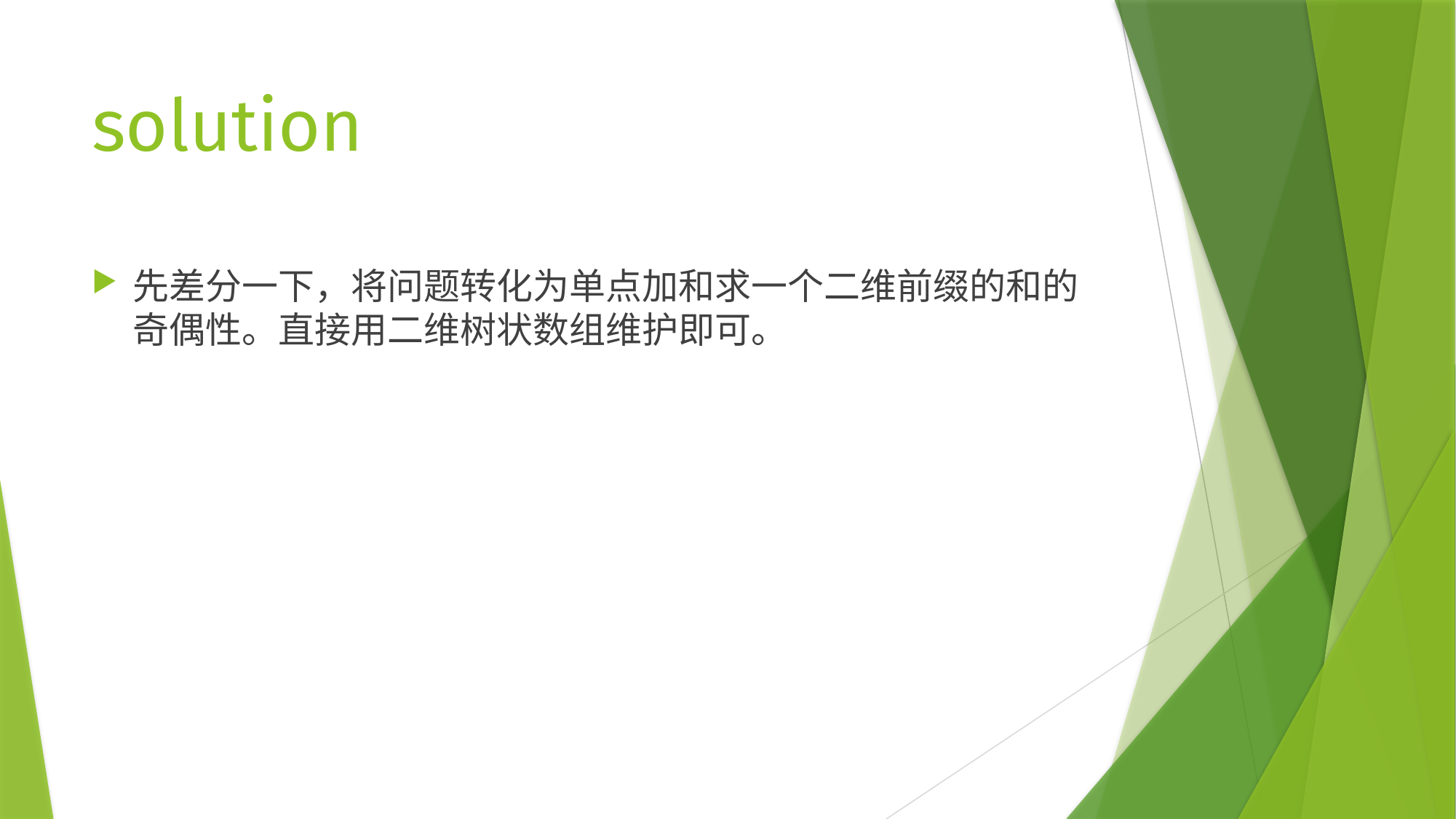

# solution
先差分一下，将问题转化为单点加和求一个二维前缀的和的奇偶性。直接用二维树状数组维护即可。